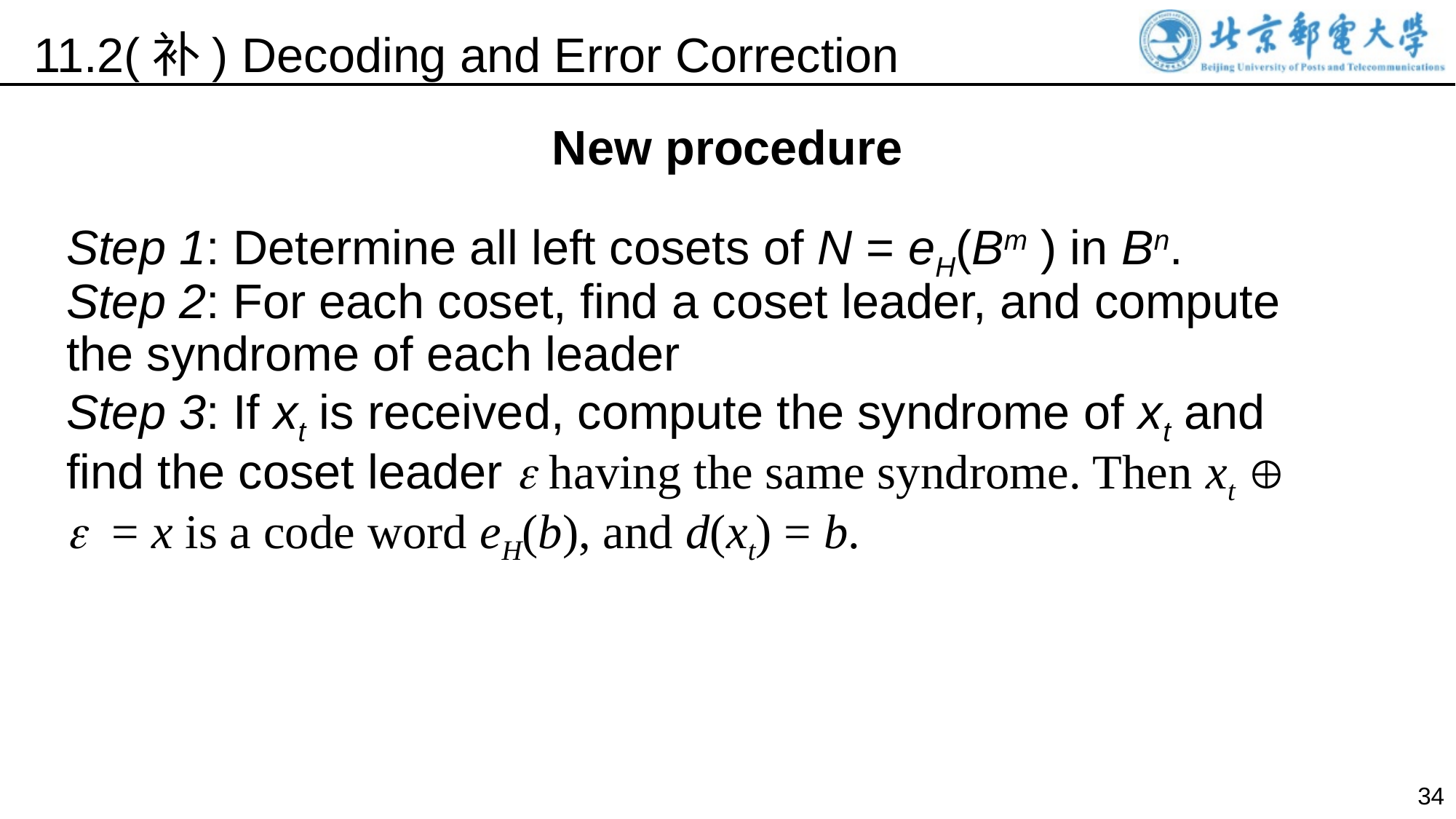

11.2(补) Decoding and Error Correction
New procedure
Step 1: Determine all left cosets of N = eH(Bm ) in Bn.
Step 2: For each coset, find a coset leader, and compute the syndrome of each leader
Step 3: If xt is received, compute the syndrome of xt and find the coset leader ε having the same syndrome. Then xt ⊕ ε  = x is a code word eH(b), and d(xt) = b.